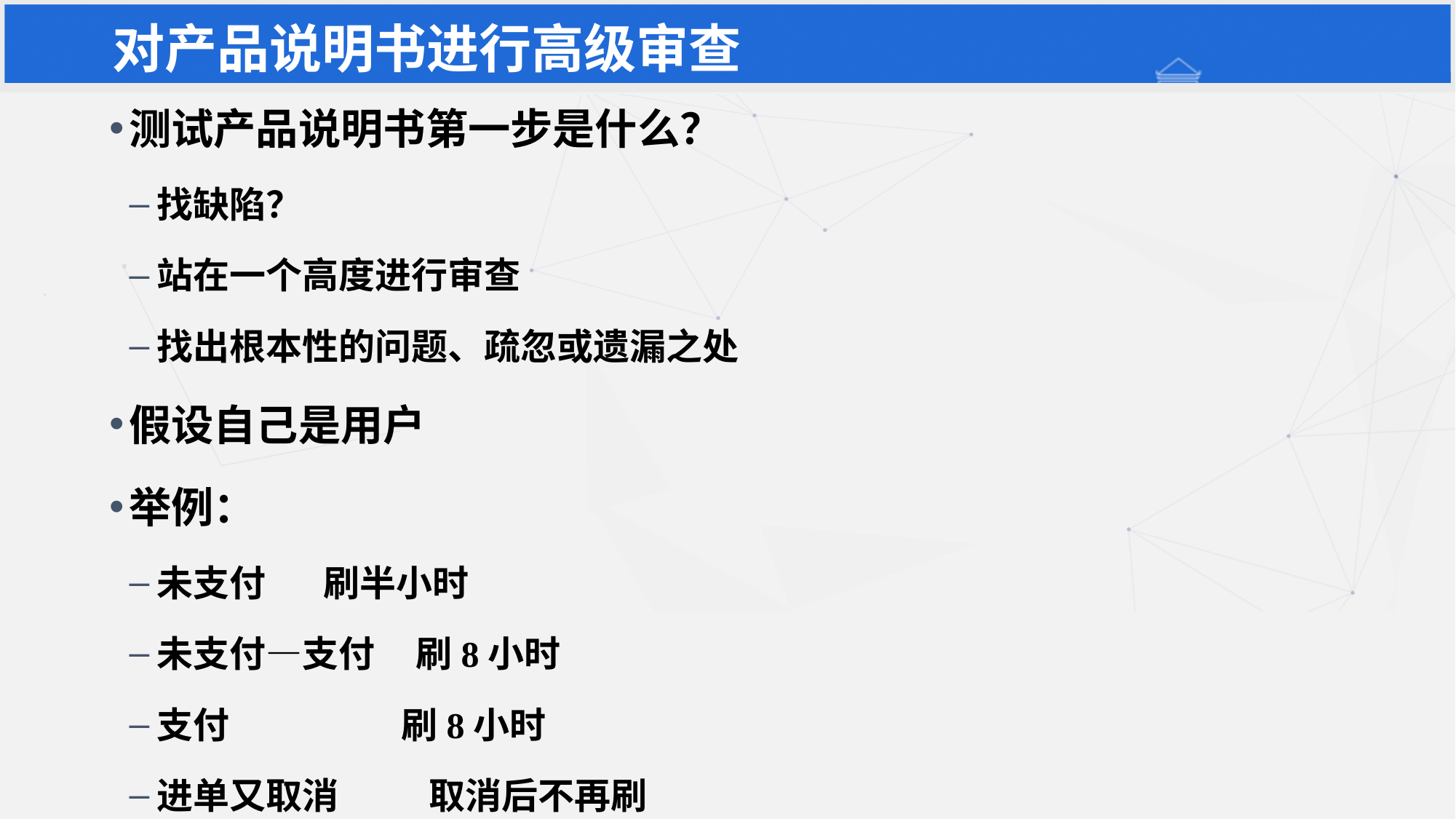

# 对产品说明书进行高级审查
测试产品说明书第一步是什么？
找缺陷？
站在一个高度进行审查
找出根本性的问题、疏忽或遗漏之处
假设自己是用户
举例：
未支付       刷半小时
未支付—支付     刷8小时
支付                     刷8小时
进单又取消           取消后不再刷